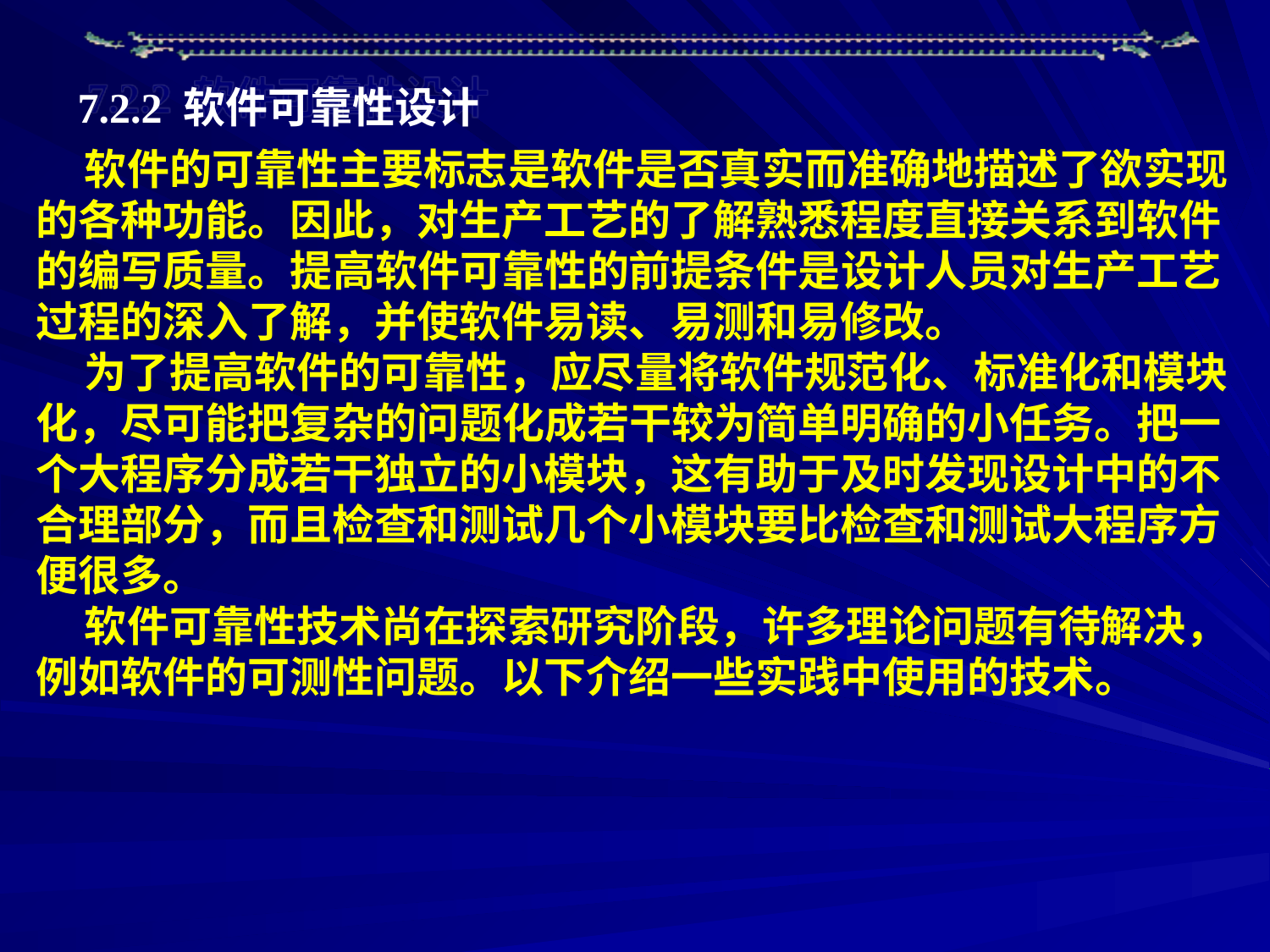

7.2.2 软件可靠性设计
    软件的可靠性主要标志是软件是否真实而准确地描述了欲实现的各种功能。因此，对生产工艺的了解熟悉程度直接关系到软件的编写质量。提高软件可靠性的前提条件是设计人员对生产工艺过程的深入了解，并使软件易读、易测和易修改。
    为了提高软件的可靠性，应尽量将软件规范化、标准化和模块化，尽可能把复杂的问题化成若干较为简单明确的小任务。把一个大程序分成若干独立的小模块，这有助于及时发现设计中的不合理部分，而且检查和测试几个小模块要比检查和测试大程序方便很多。
    软件可靠性技术尚在探索研究阶段，许多理论问题有待解决，例如软件的可测性问题。以下介绍一些实践中使用的技术。